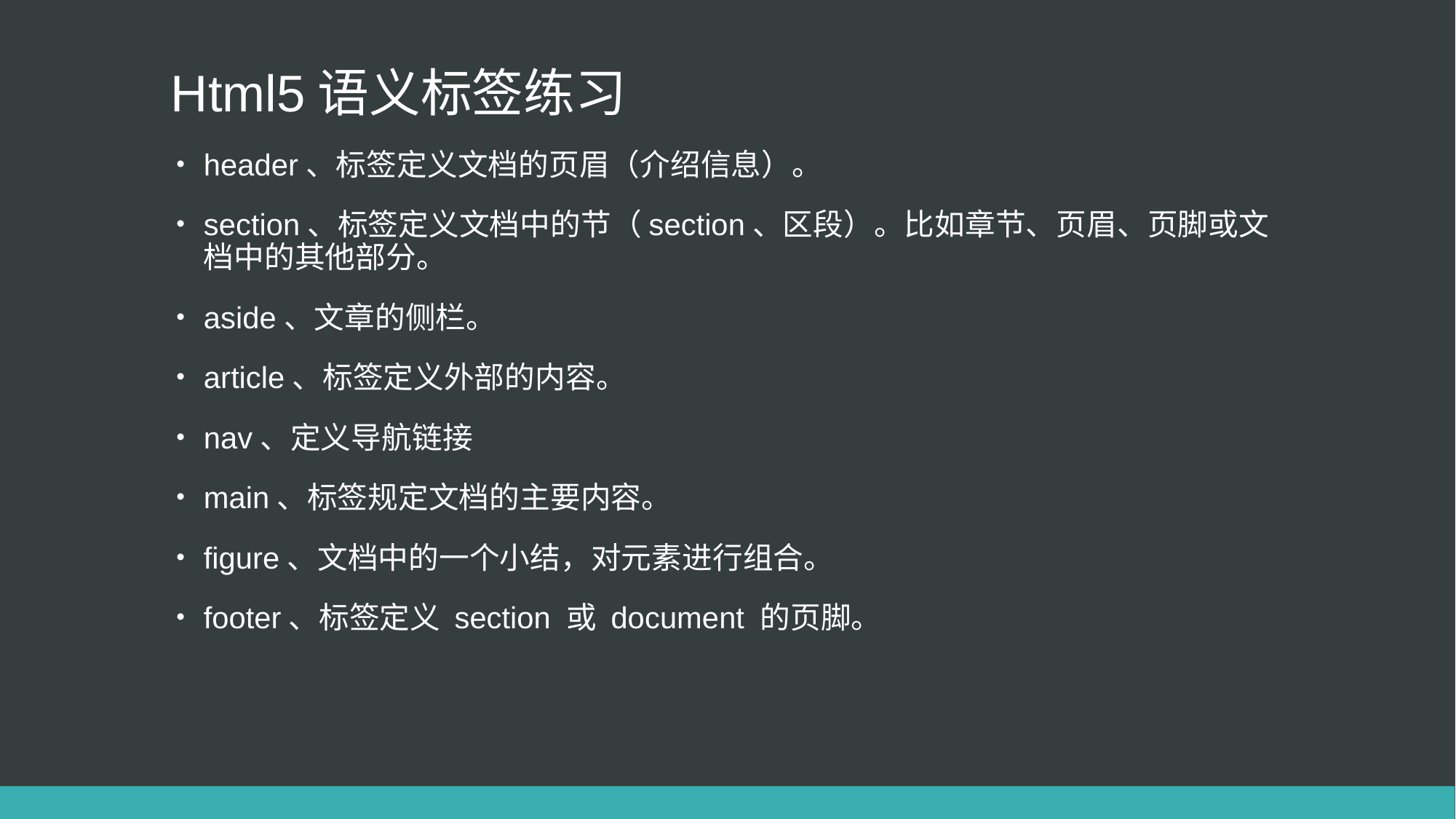

# Html5语义标签练习
header、标签定义文档的页眉（介绍信息）。
section、标签定义文档中的节（section、区段）。比如章节、页眉、页脚或文档中的其他部分。
aside、文章的侧栏。
article、标签定义外部的内容。
nav、定义导航链接
main、标签规定文档的主要内容。
figure、文档中的一个小结，对元素进行组合。
footer、标签定义 section 或 document 的页脚。